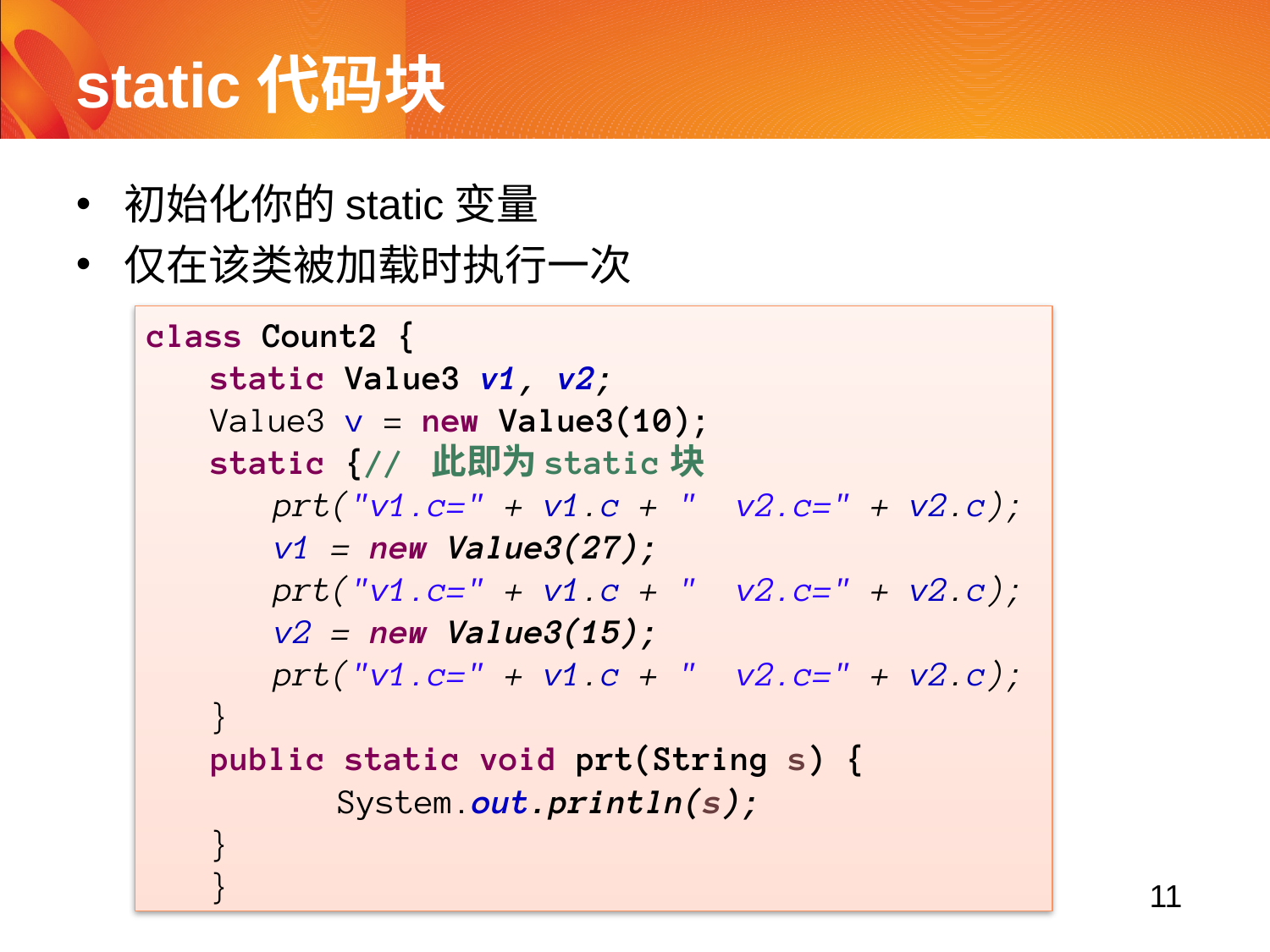

# static代码块
初始化你的static变量
仅在该类被加载时执行一次
class Count2 {
static Value3 v1, v2;
Value3 v = new Value3(10);
static {// 此即为static块
prt("v1.c=" + v1.c + "  v2.c=" + v2.c);
v1 = new Value3(27);
prt("v1.c=" + v1.c + "  v2.c=" + v2.c);
v2 = new Value3(15);
prt("v1.c=" + v1.c + "  v2.c=" + v2.c);
}
public static void prt(String s) {
	System.out.println(s);
}
}